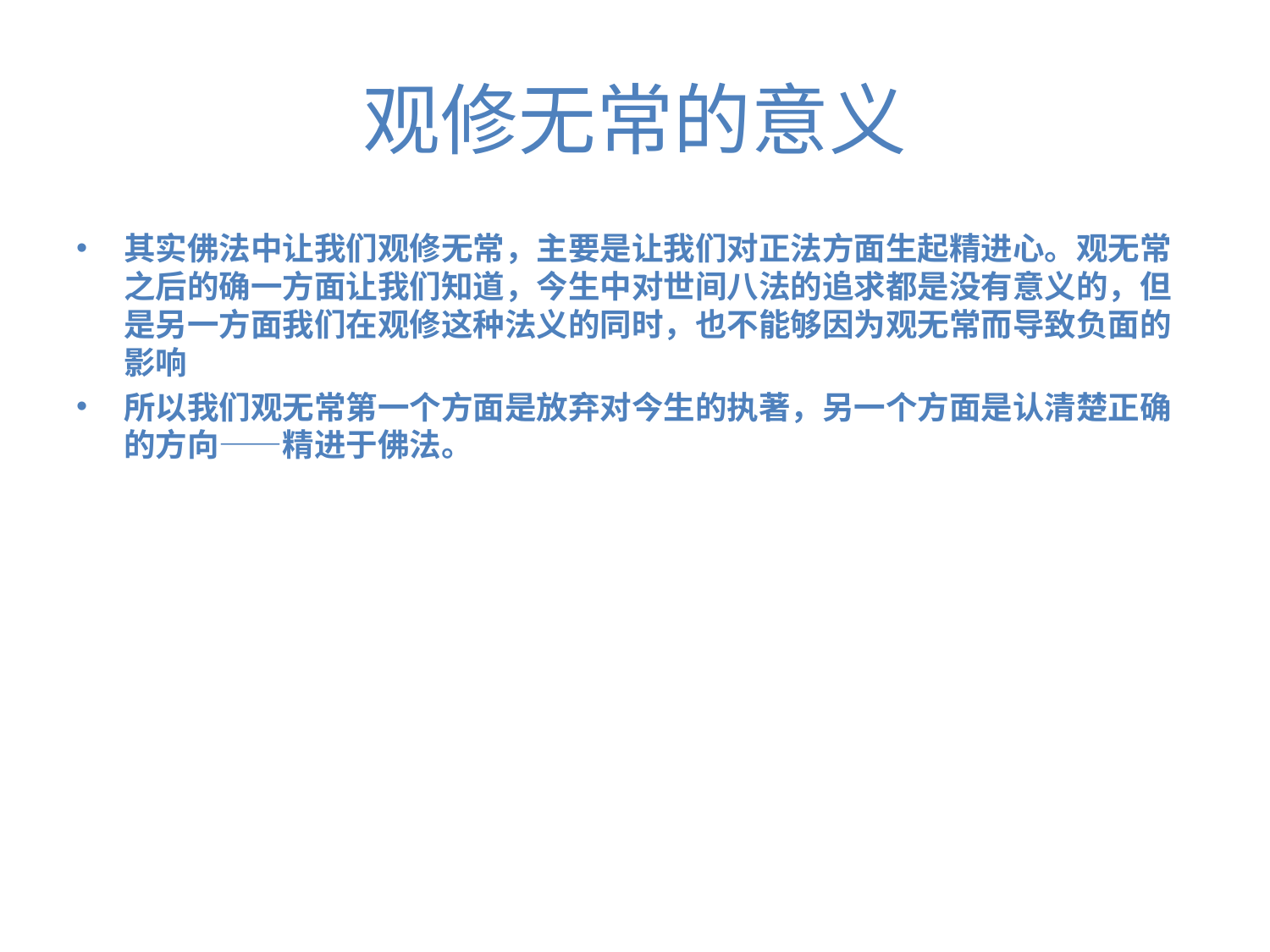

# 观修无常的意义
其实佛法中让我们观修无常，主要是让我们对正法方面生起精进心。观无常之后的确一方面让我们知道，今生中对世间八法的追求都是没有意义的，但是另一方面我们在观修这种法义的同时，也不能够因为观无常而导致负面的影响
所以我们观无常第一个方面是放弃对今生的执著，另一个方面是认清楚正确的方向——精进于佛法。